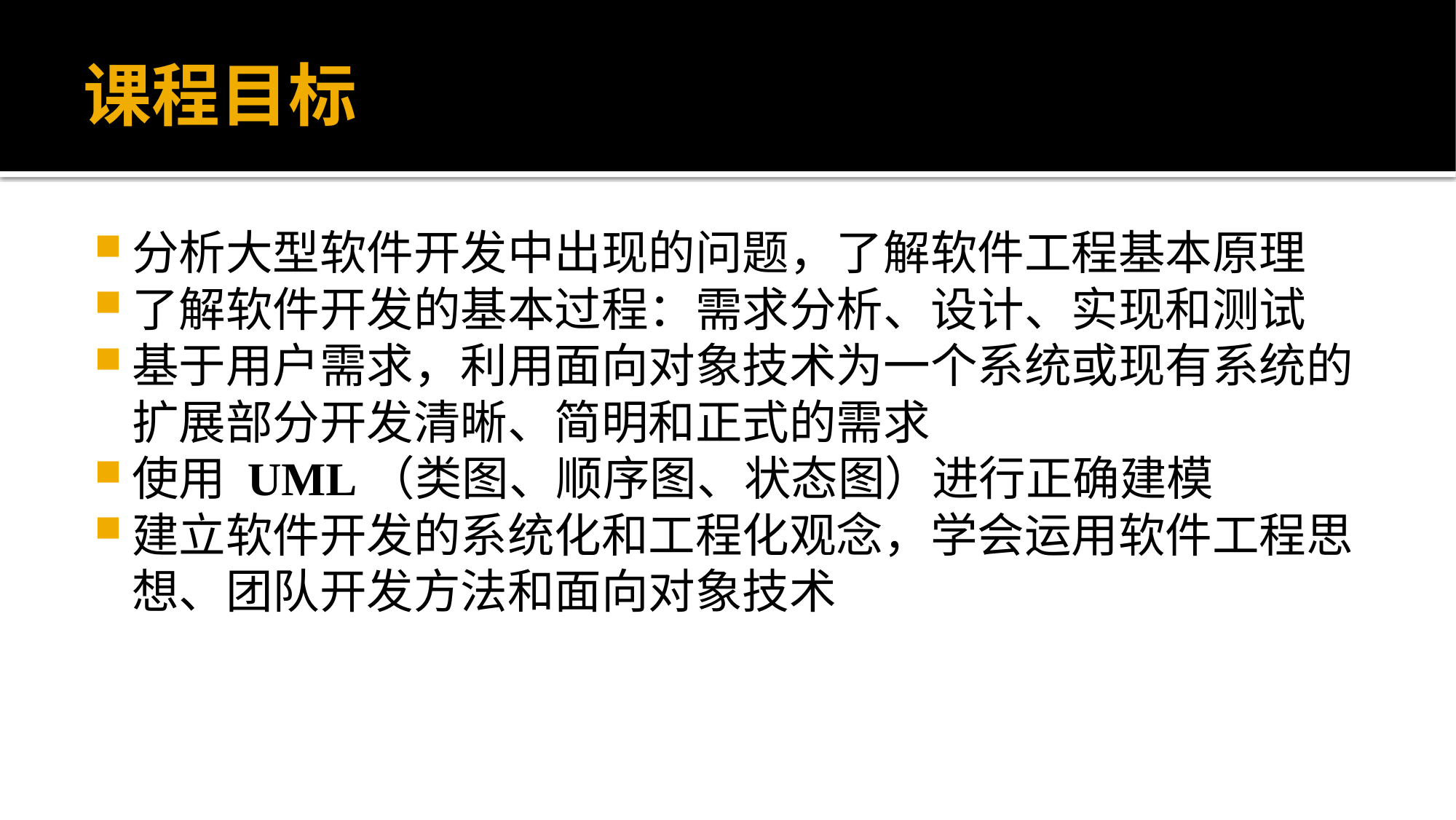

# 课程目标
分析大型软件开发中出现的问题，了解软件工程基本原理
了解软件开发的基本过程：需求分析、设计、实现和测试
基于用户需求，利用面向对象技术为一个系统或现有系统的扩展部分开发清晰、简明和正式的需求
使用 UML（类图、顺序图、状态图）进行正确建模
建立软件开发的系统化和工程化观念，学会运用软件工程思想、团队开发方法和面向对象技术